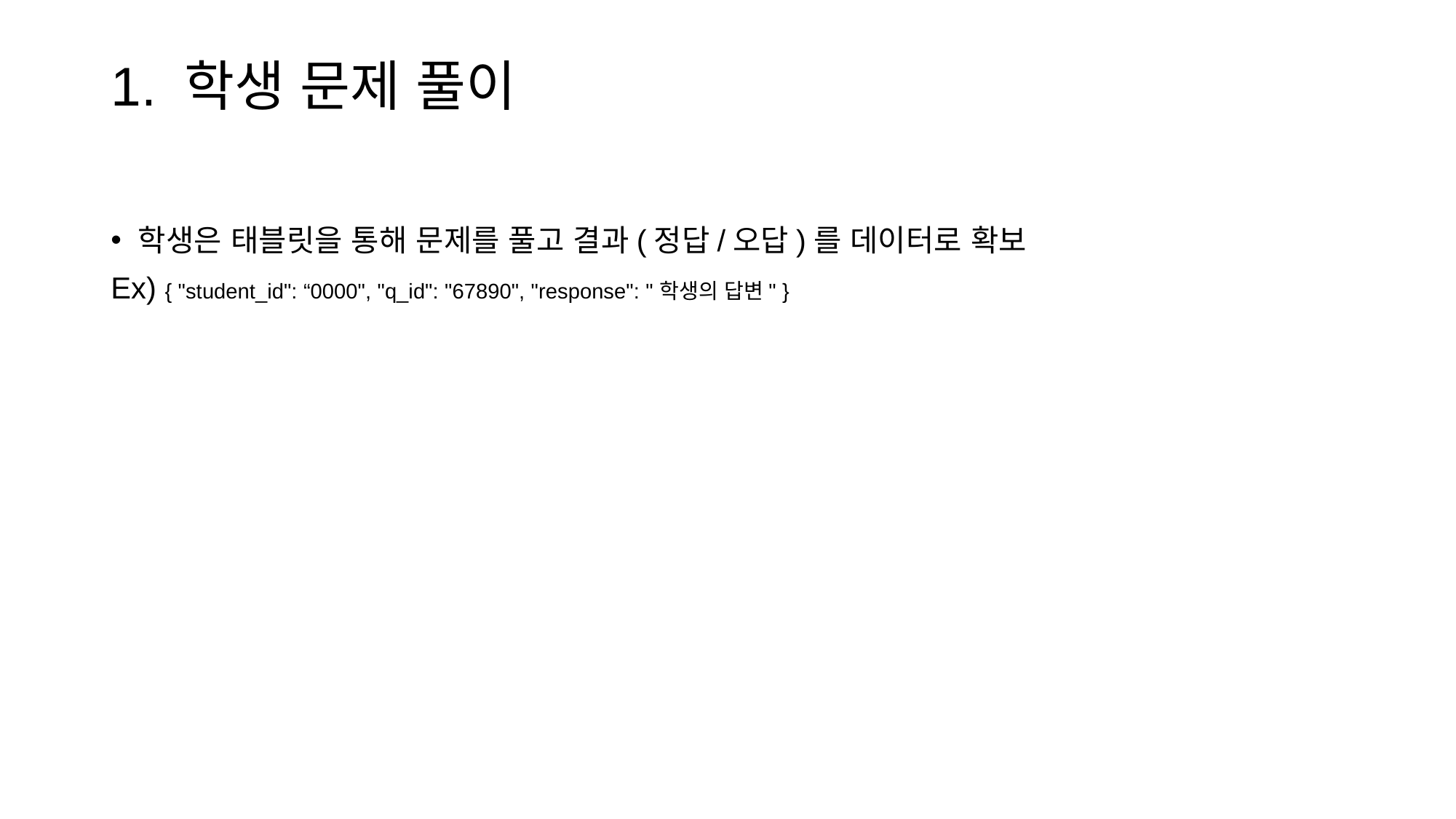

# 1. 학생 문제 풀이
학생은 태블릿을 통해 문제를 풀고 결과(정답/오답)를 데이터로 확보
Ex) { "student_id": “0000", "q_id": "67890", "response": "학생의 답변" }